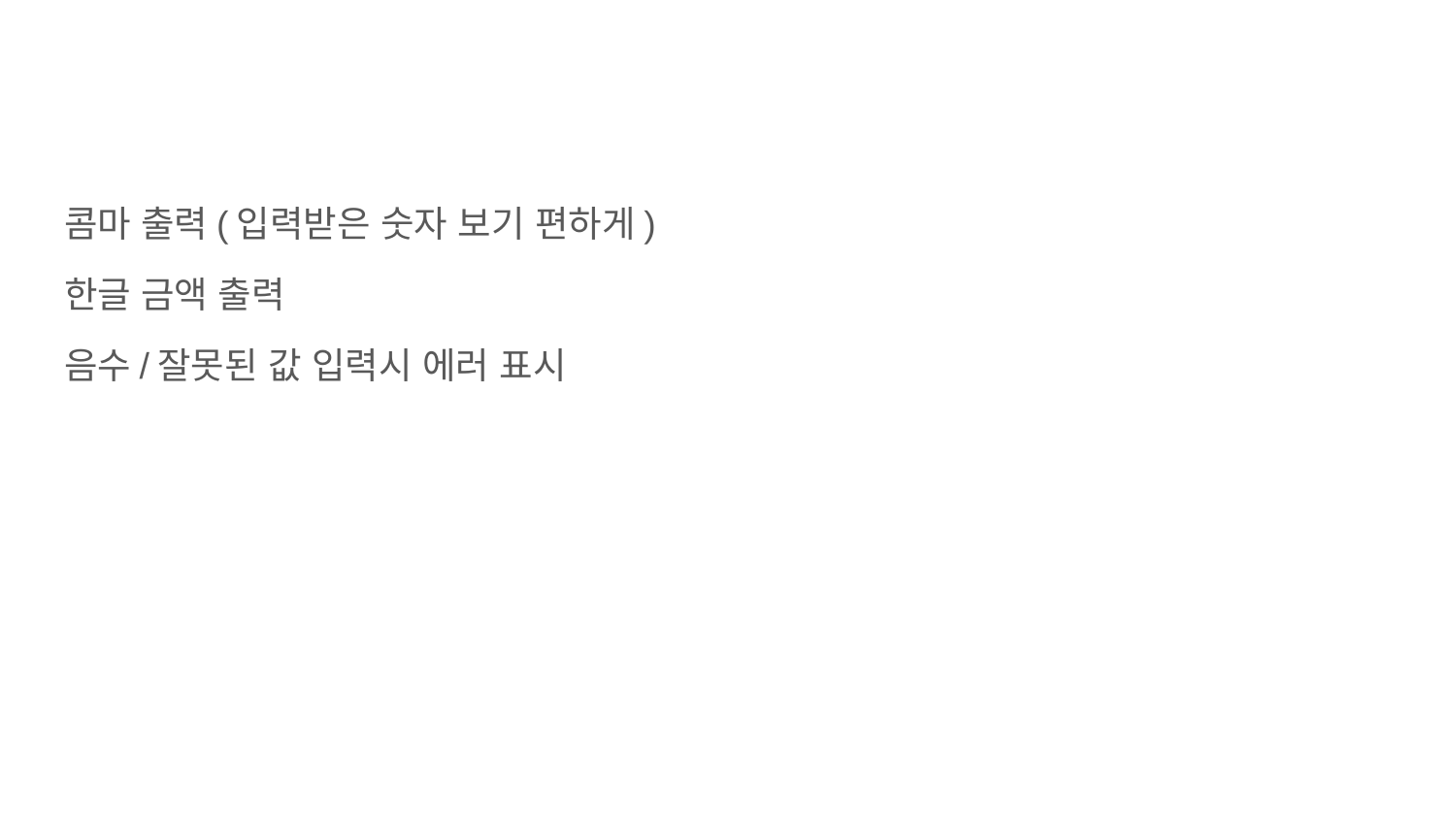

#
콤마 출력(입력받은 숫자 보기 편하게)
한글 금액 출력
음수/잘못된 값 입력시 에러 표시